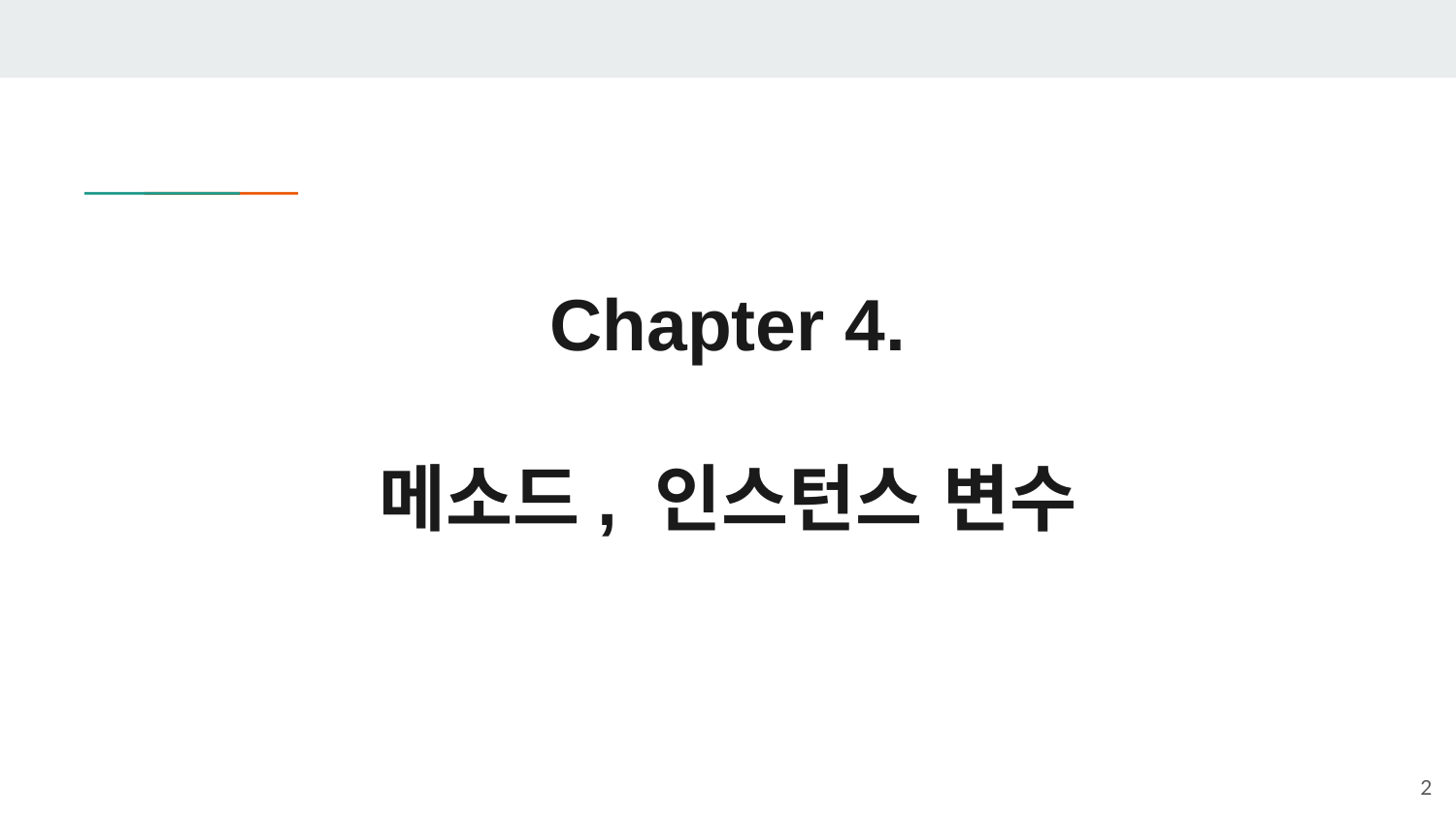

# Chapter 4. 메소드, 인스턴스 변수
2